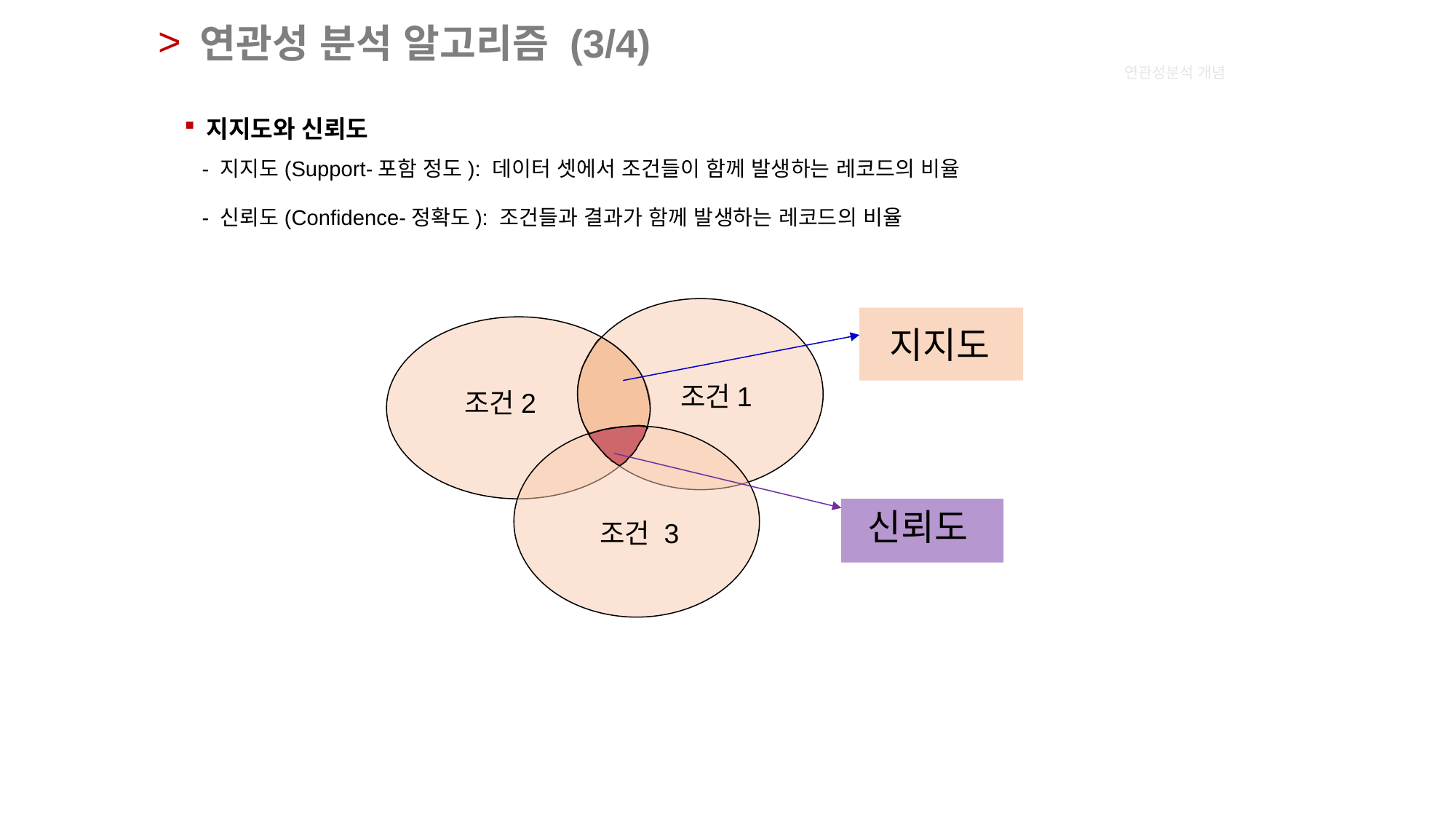

연관성 분석 알고리즘 (3/4)
연관성분석 개념
 지지도와 신뢰도
   - 지지도(Support-포함 정도): 데이터 셋에서 조건들이 함께 발생하는 레코드의 비율
   - 신뢰도(Confidence-정확도): 조건들과 결과가 함께 발생하는 레코드의 비율

지지도

조건1
조건2

신뢰도
조건 3